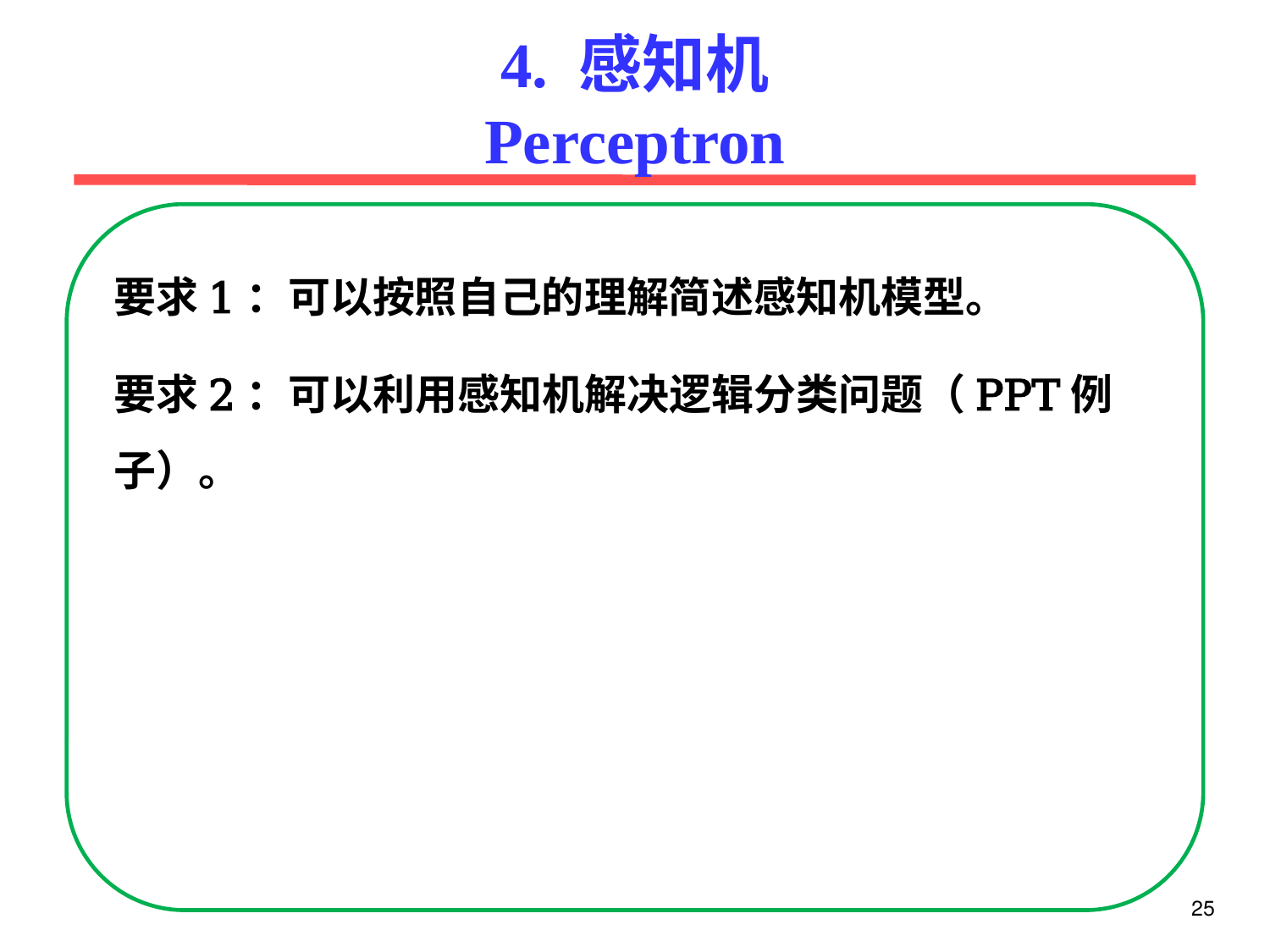

# 4. 感知机 Perceptron
要求1：可以按照自己的理解简述感知机模型。
要求2：可以利用感知机解决逻辑分类问题（PPT例子）。

25